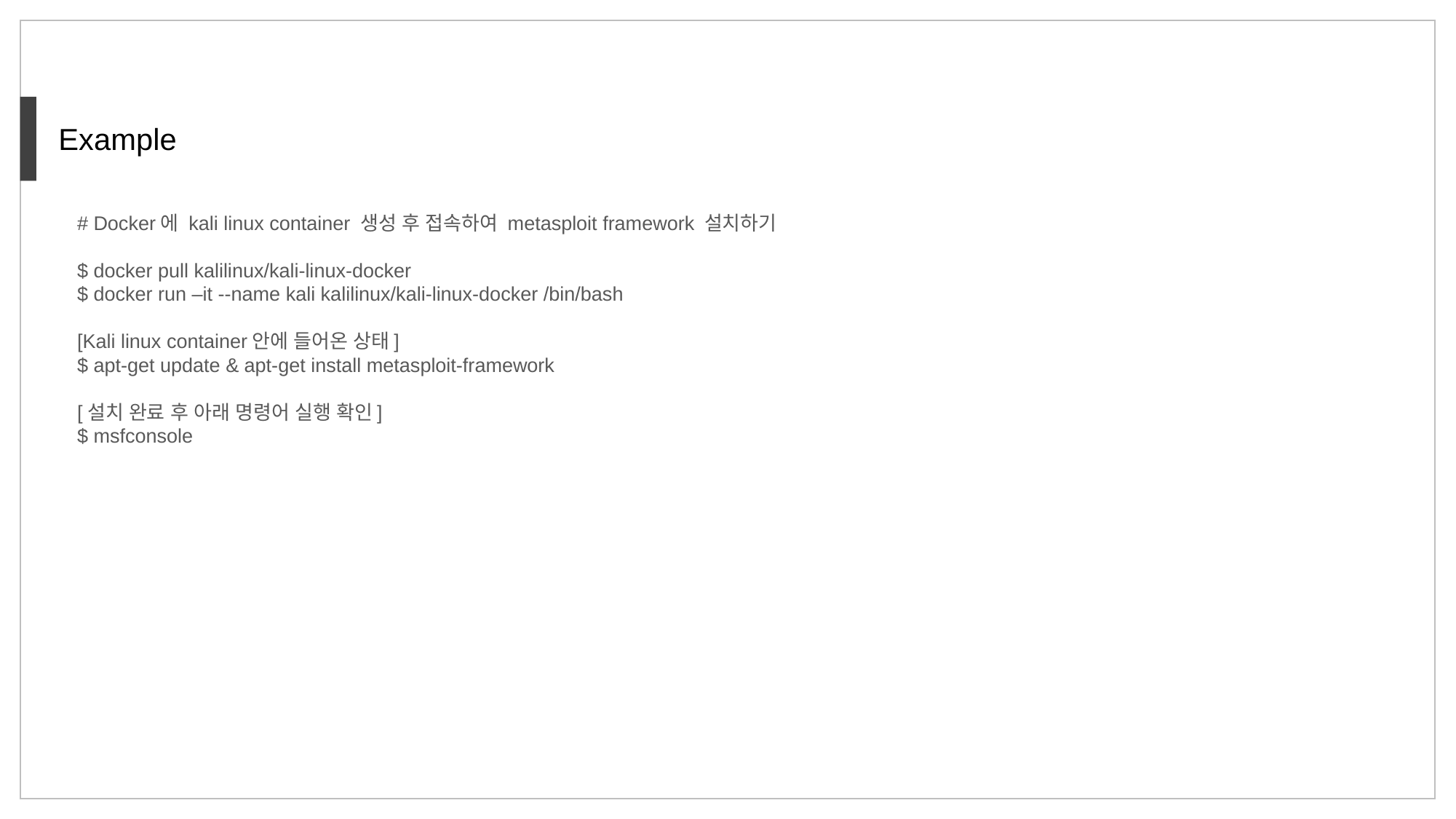

Example
# Docker에 kali linux container 생성 후 접속하여 metasploit framework 설치하기

$ docker pull kalilinux/kali-linux-docker
$ docker run –it --name kali kalilinux/kali-linux-docker /bin/bash

[Kali linux container안에 들어온 상태]
$ apt-get update & apt-get install metasploit-framework

[설치 완료 후 아래 명령어 실행 확인]
$ msfconsole